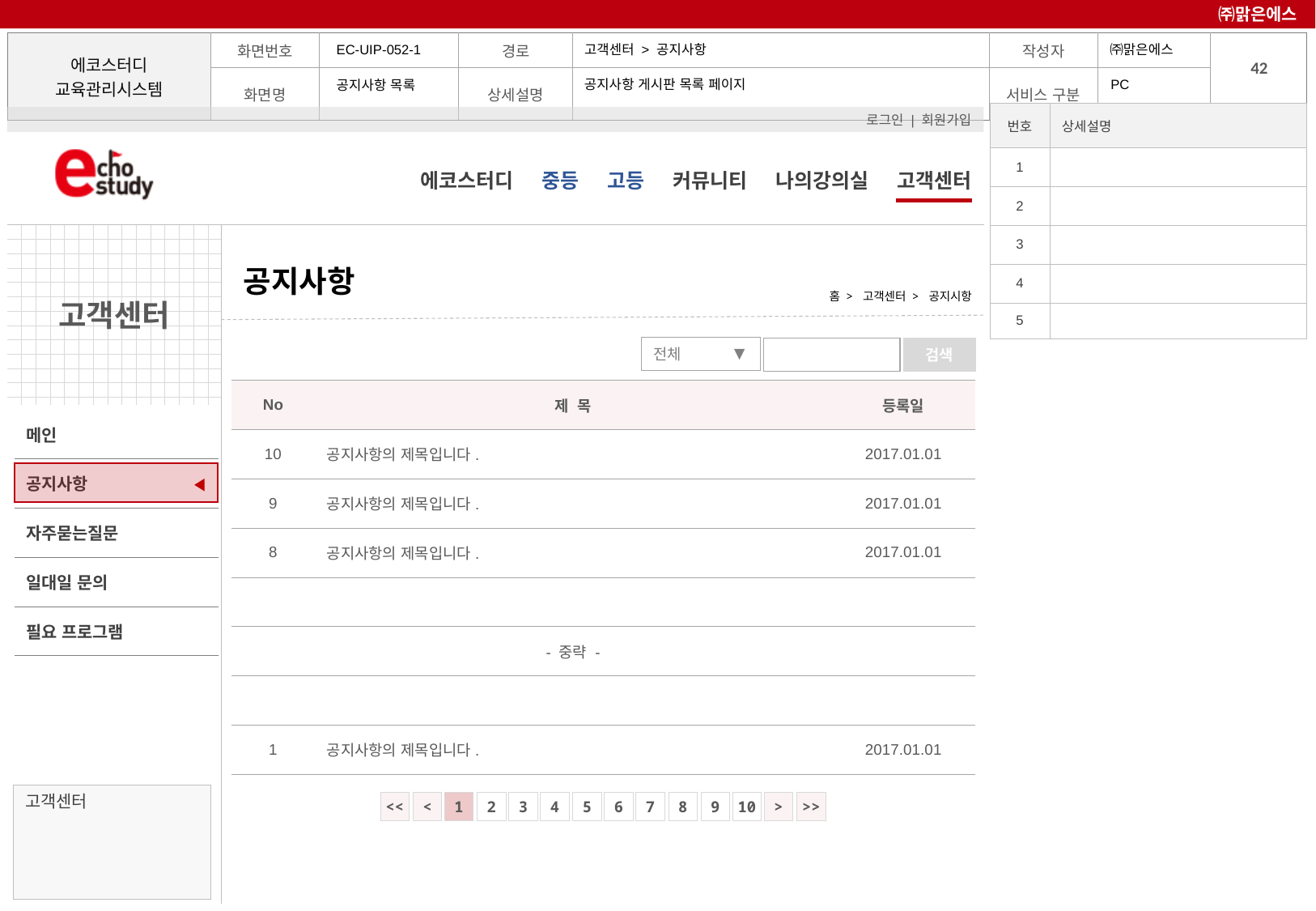

㈜맑은에스
고객센터 > 공지사항
EC-UIP-052-1
PC
공지사항 게시판 목록 페이지
공지사항 목록
| 번호 | 상세설명 |
| --- | --- |
| 1 |  |
| 2 |  |
| 3 |  |
| 4 |  |
| 5 |  |
# 공지사항
홈 > 고객센터 > 공지시항
▼
전체

검색
| No | 제 목 | 등록일 |
| --- | --- | --- |
| 10 | 공지사항의 제목입니다. | 2017.01.01 |
| 9 | 공지사항의 제목입니다. | 2017.01.01 |
| 8 | 공지사항의 제목입니다. | 2017.01.01 |
|  |  |  |
|  | - 중략 - |  |
|  |  |  |
| 1 | 공지사항의 제목입니다. | 2017.01.01 |
◀
<<
<
1
2
3
4
5
6
7
8
9
10
>
>>